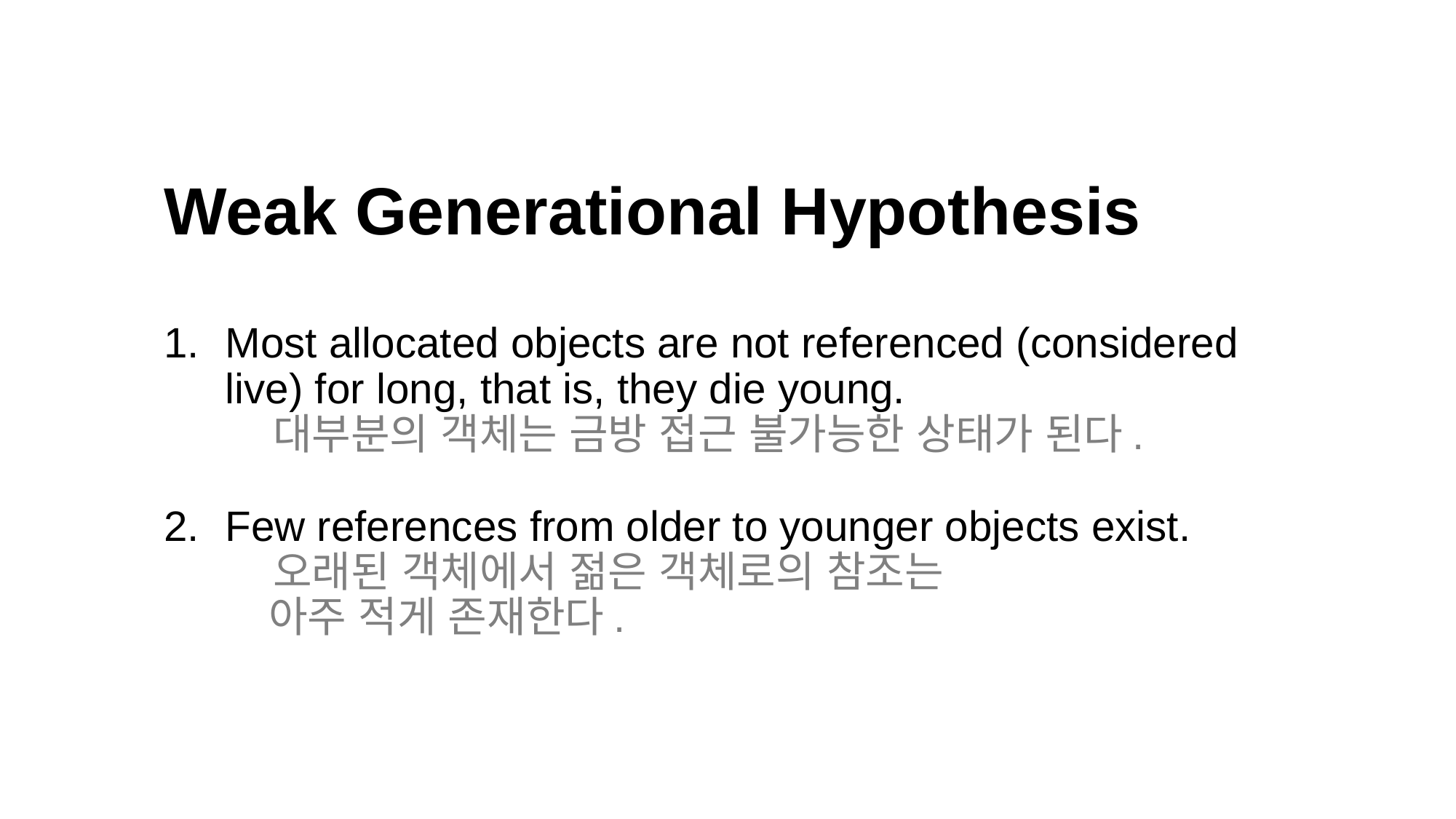

Weak Generational Hypothesis

Most allocated objects are not referenced (considered live) for long, that is, they die young.
	대부분의 객체는 금방 접근 불가능한 상태가 된다.

Few references from older to younger objects exist.
	오래된 객체에서 젊은 객체로의 참조는
        아주 적게 존재한다.